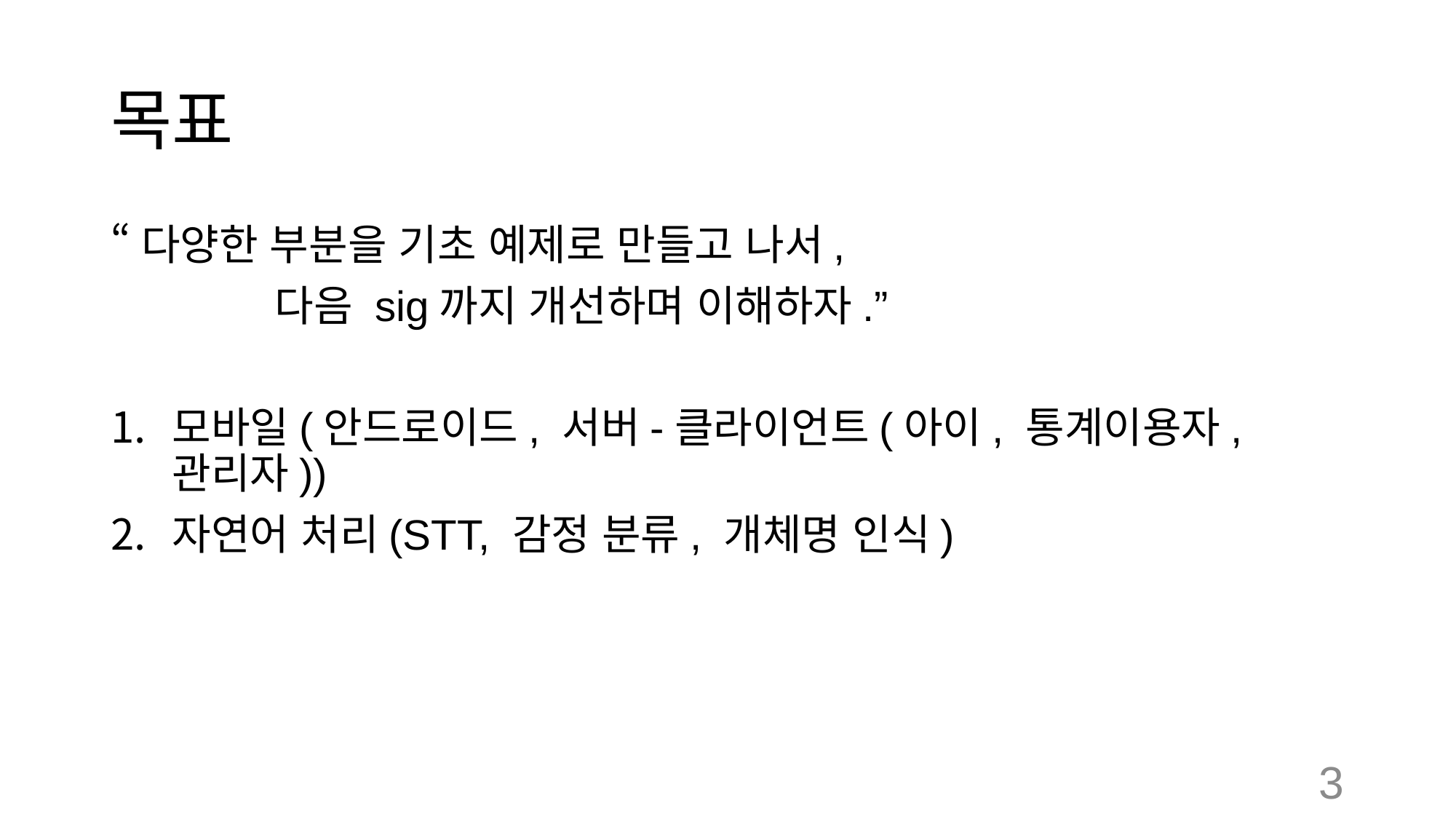

# 목표
“다양한 부분을 기초 예제로 만들고 나서,
             다음 sig까지 개선하며 이해하자.”

모바일(안드로이드, 서버-클라이언트(아이, 통계이용자, 관리자))
자연어 처리(STT, 감정 분류, 개체명 인식)
3